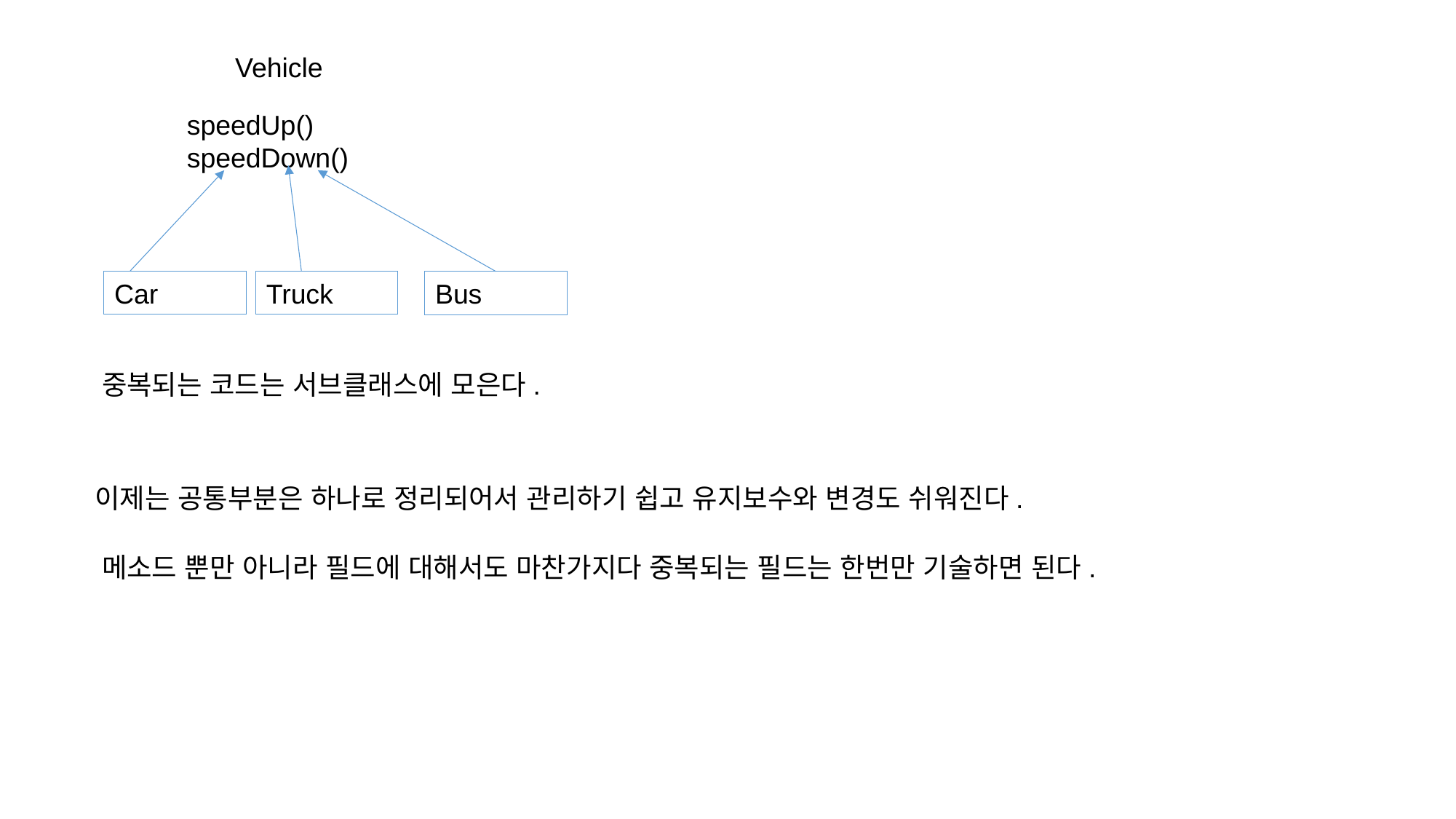

Vehicle
speedUp()
speedDown()
Car
Truck
Bus
중복되는 코드는 서브클래스에 모은다.
이제는 공통부분은 하나로 정리되어서 관리하기 쉽고 유지보수와 변경도 쉬워진다.
메소드 뿐만 아니라 필드에 대해서도 마찬가지다 중복되는 필드는 한번만 기술하면 된다.